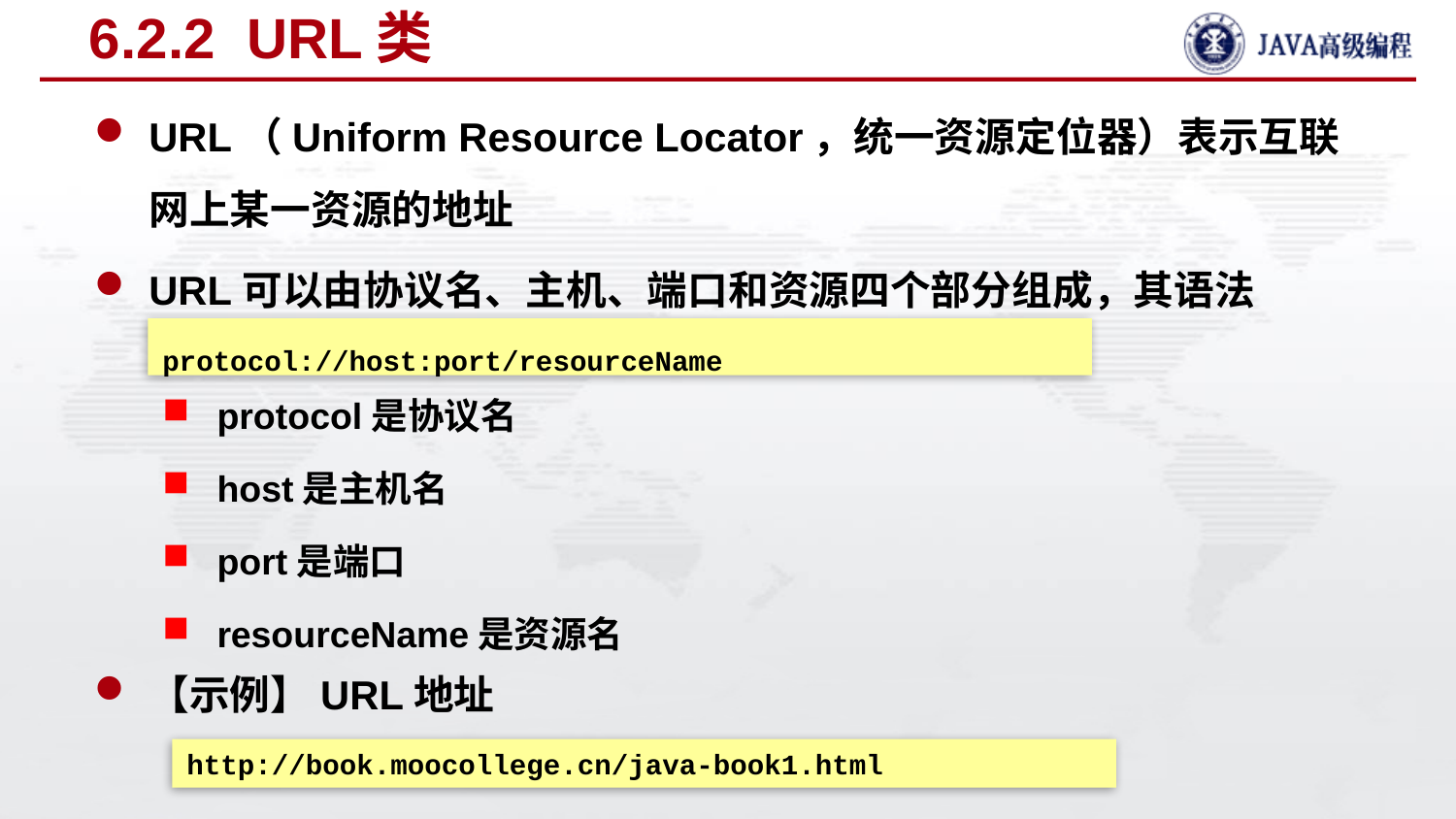

# 6.2.2  URL类
URL（Uniform Resource Locator，统一资源定位器）表示互联网上某一资源的地址
URL可以由协议名、主机、端口和资源四个部分组成，其语法

【示例】URL地址

protocol://host:port/resourceName
protocol是协议名
host是主机名
port是端口
resourceName是资源名
http://book.moocollege.cn/java-book1.html